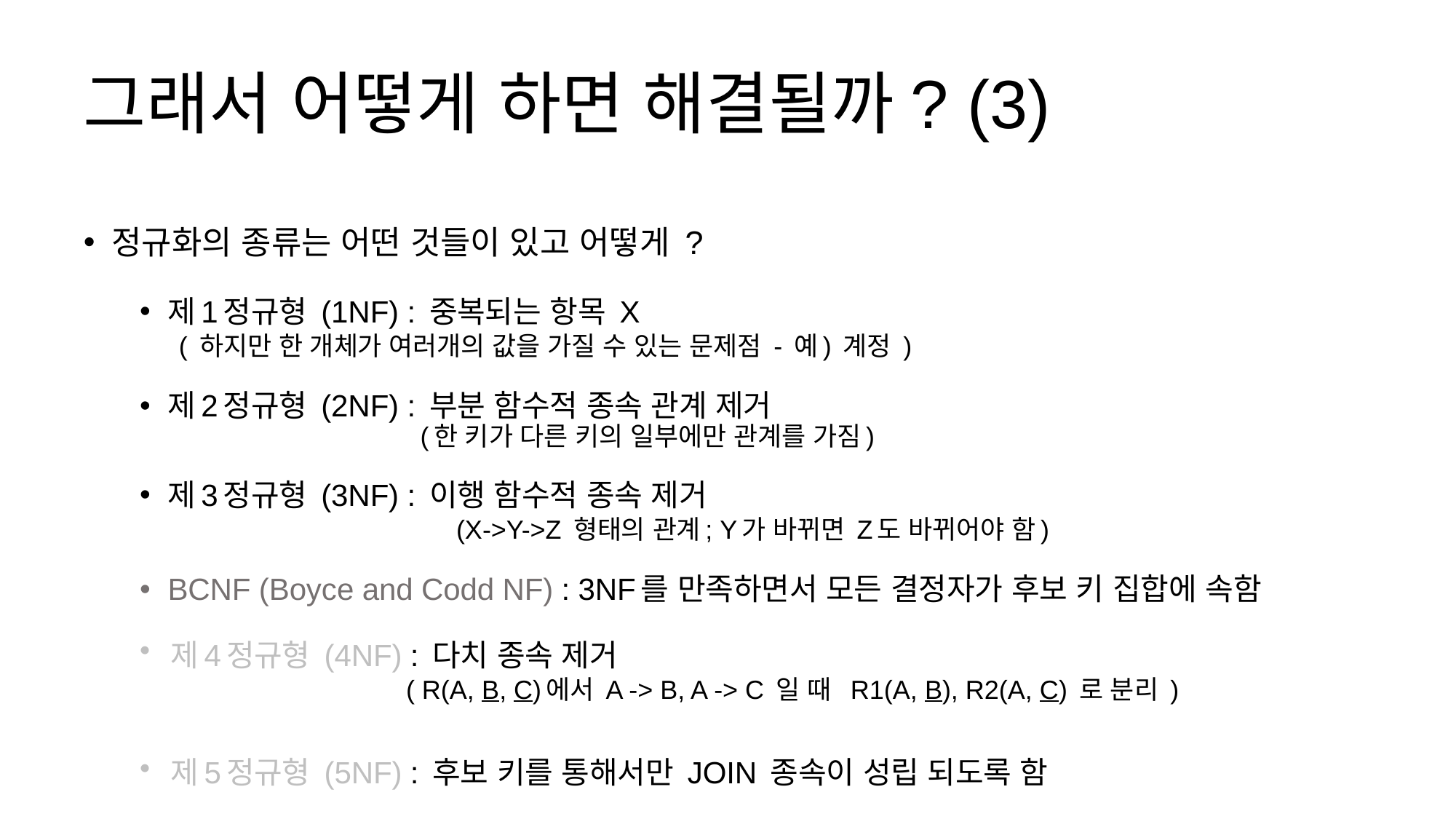

# 그래서 어떻게 하면 해결될까? (3)
정규화의 종류는 어떤 것들이 있고 어떻게 ?

제1정규형 (1NF) : 중복되는 항목 X
					  ( 하지만 한 개체가 여러개의 값을 가질 수 있는 문제점 - 예) 계정 )

제2정규형 (2NF) : 부분 함수적 종속 관계 제거
(한 키가 다른 키의 일부에만 관계를 가짐)

제3정규형 (3NF) : 이행 함수적 종속 제거
           (X->Y->Z 형태의 관계; Y가 바뀌면 Z도 바뀌어야 함)

BCNF (Boyce and Codd NF) : 3NF를 만족하면서 모든 결정자가 후보 키 집합에 속함

제4정규형 (4NF) : 다치 종속 제거
     ( R(A, B, C)에서 A -> B, A -> C 일 때  R1(A, B), R2(A, C) 로 분리 )

제5정규형 (5NF) : 후보 키를 통해서만 JOIN 종속이 성립 되도록 함